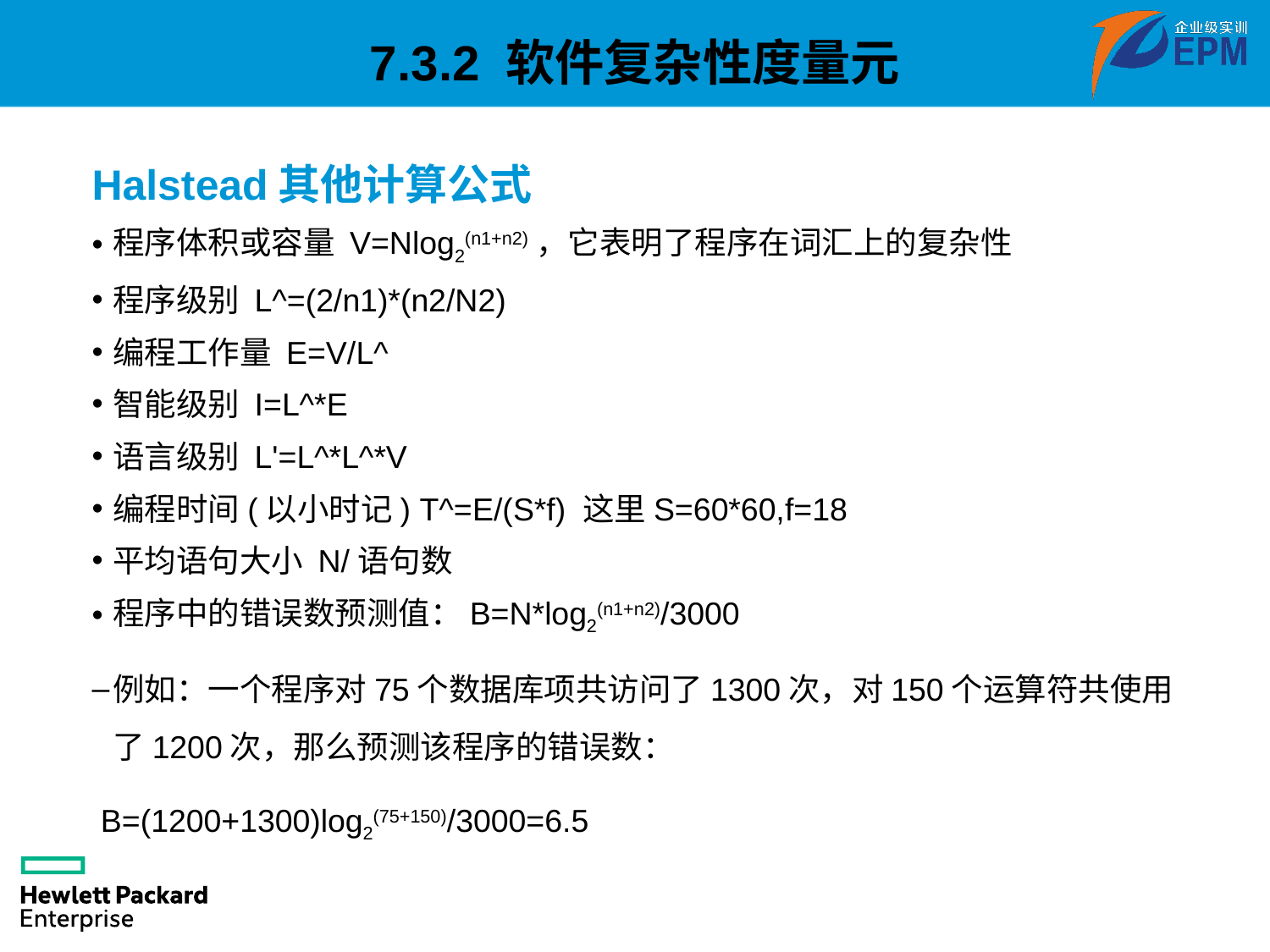

7.3.2 软件复杂性度量元
Halstead其他计算公式
程序体积或容量 V=Nlog2(n1+n2)，它表明了程序在词汇上的复杂性
程序级别 L^=(2/n1)*(n2/N2)
编程工作量 E=V/L^
智能级别 I=L^*E
语言级别 L'=L^*L^*V
编程时间(以小时记) T^=E/(S*f) 这里S=60*60,f=18
平均语句大小 N/语句数
程序中的错误数预测值：B=N*log2(n1+n2)/3000
例如：一个程序对75个数据库项共访问了1300次，对150个运算符共使用了1200次，那么预测该程序的错误数：
 B=(1200+1300)log2(75+150)/3000=6.5